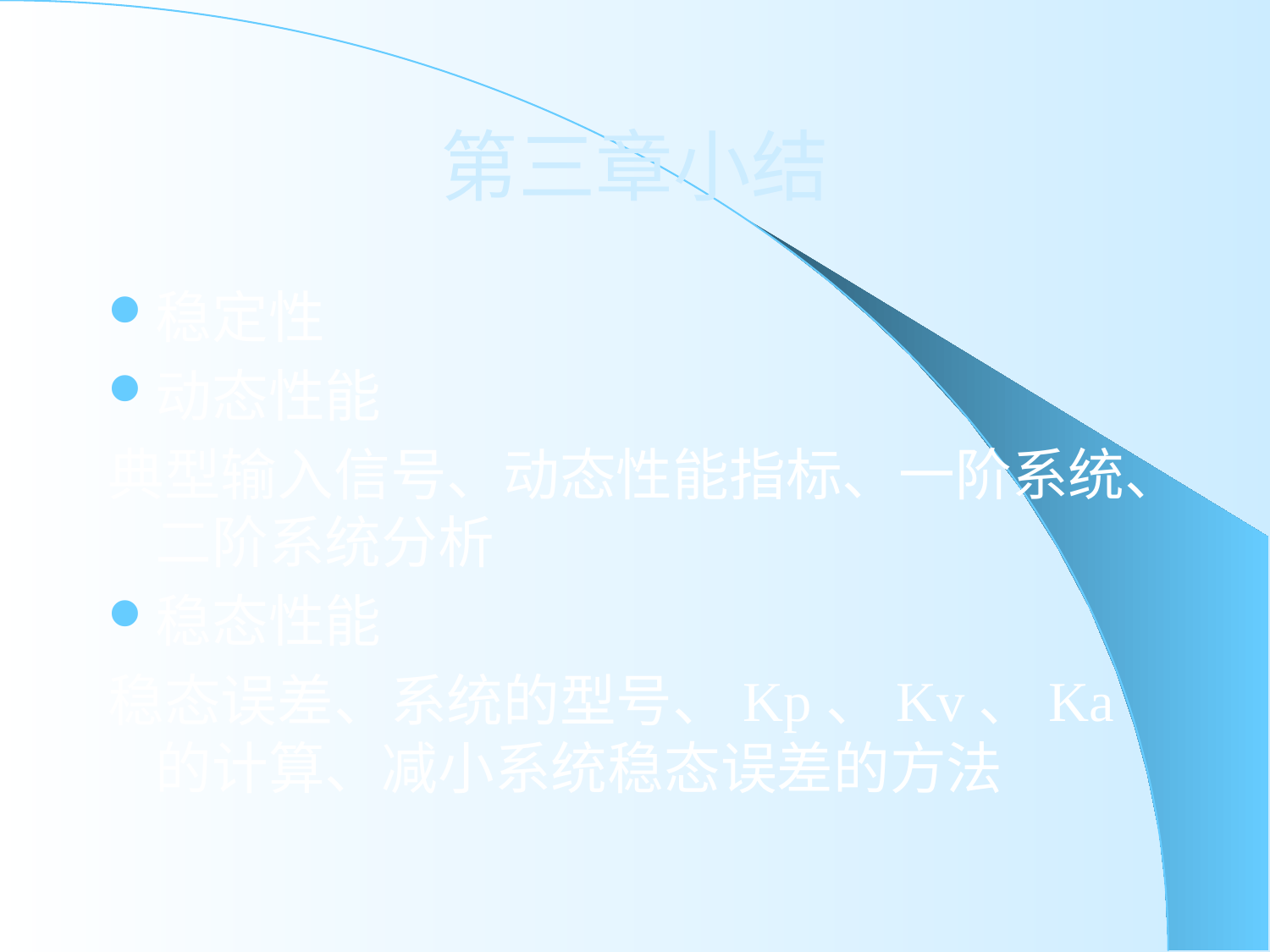

# 第三章小结
稳定性
动态性能
典型输入信号、动态性能指标、一阶系统、二阶系统分析
稳态性能
稳态误差、系统的型号、Kp、Kv、Ka的计算、减小系统稳态误差的方法